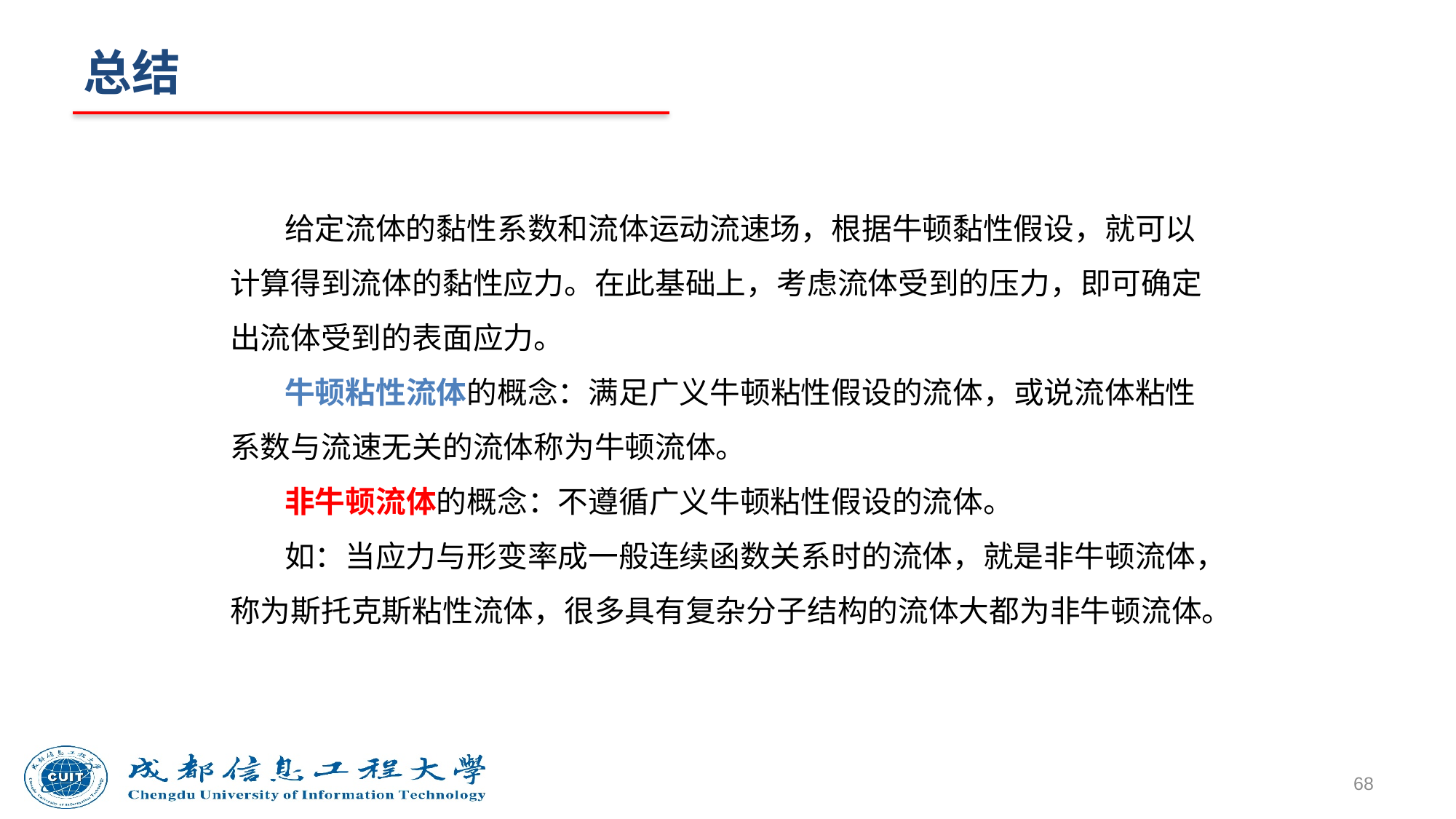

# 总结
给定流体的黏性系数和流体运动流速场，根据牛顿黏性假设，就可以计算得到流体的黏性应力。在此基础上，考虑流体受到的压力，即可确定出流体受到的表面应力。
牛顿粘性流体的概念：满足广义牛顿粘性假设的流体，或说流体粘性系数与流速无关的流体称为牛顿流体。
非牛顿流体的概念：不遵循广义牛顿粘性假设的流体。
如：当应力与形变率成一般连续函数关系时的流体，就是非牛顿流体，称为斯托克斯粘性流体，很多具有复杂分子结构的流体大都为非牛顿流体。
68